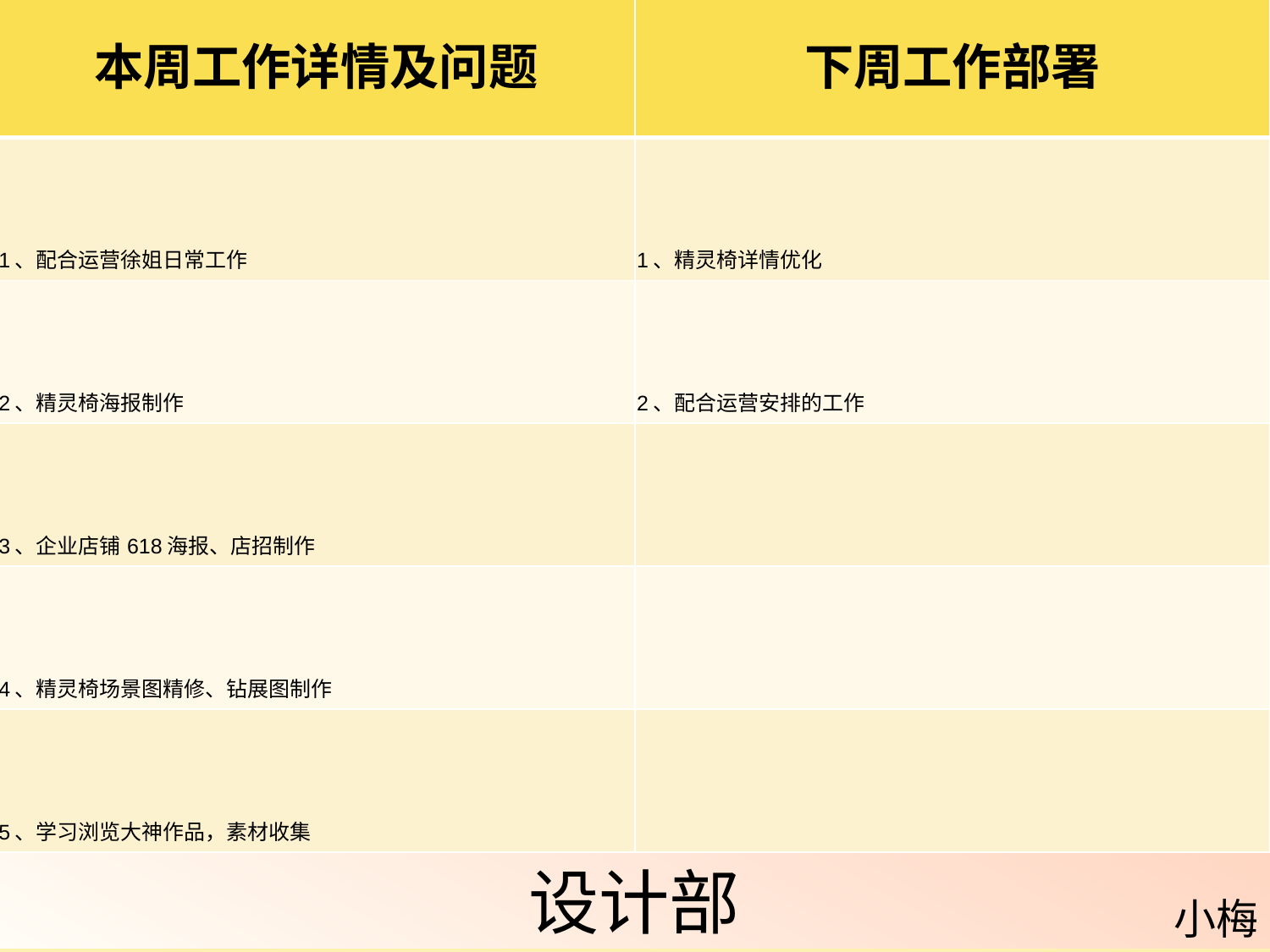

| 本周工作详情及问题 | 下周工作部署 |
| --- | --- |
| 1、配合运营徐姐日常工作 | 1、精灵椅详情优化 |
| 2、精灵椅海报制作 | 2、配合运营安排的工作 |
| 3、企业店铺618海报、店招制作 |  |
| 4、精灵椅场景图精修、钻展图制作 |  |
| 5、学习浏览大神作品，素材收集 |  |
设计部
小梅